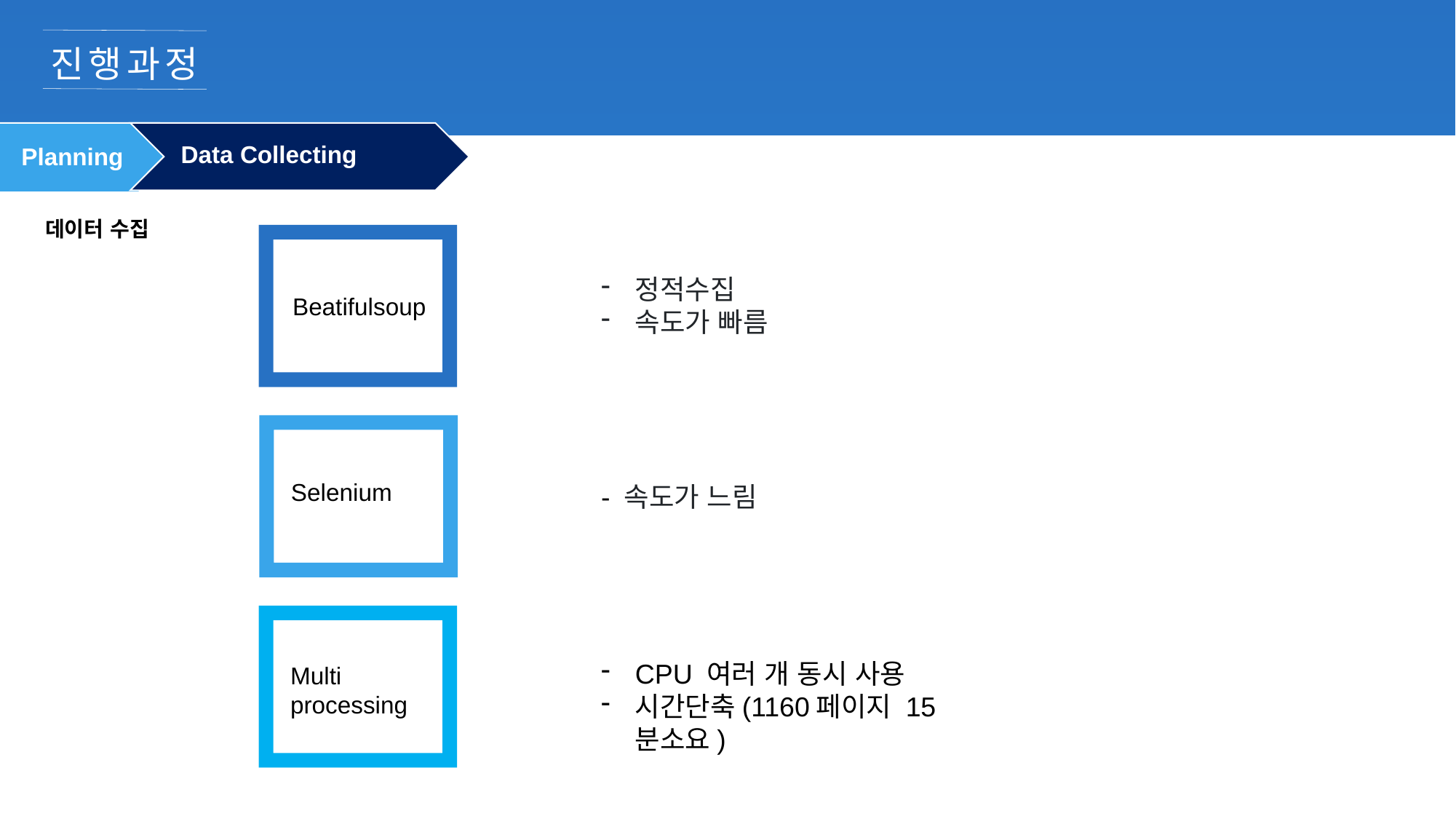

진행과정
Data Collecting

Planning

데이터 수집

Beatifulsoup
정적수집
속도가 빠름

Selenium
- 속도가 느림

Multi
processing
CPU 여러 개 동시 사용
시간단축(1160페이지 15분소요)